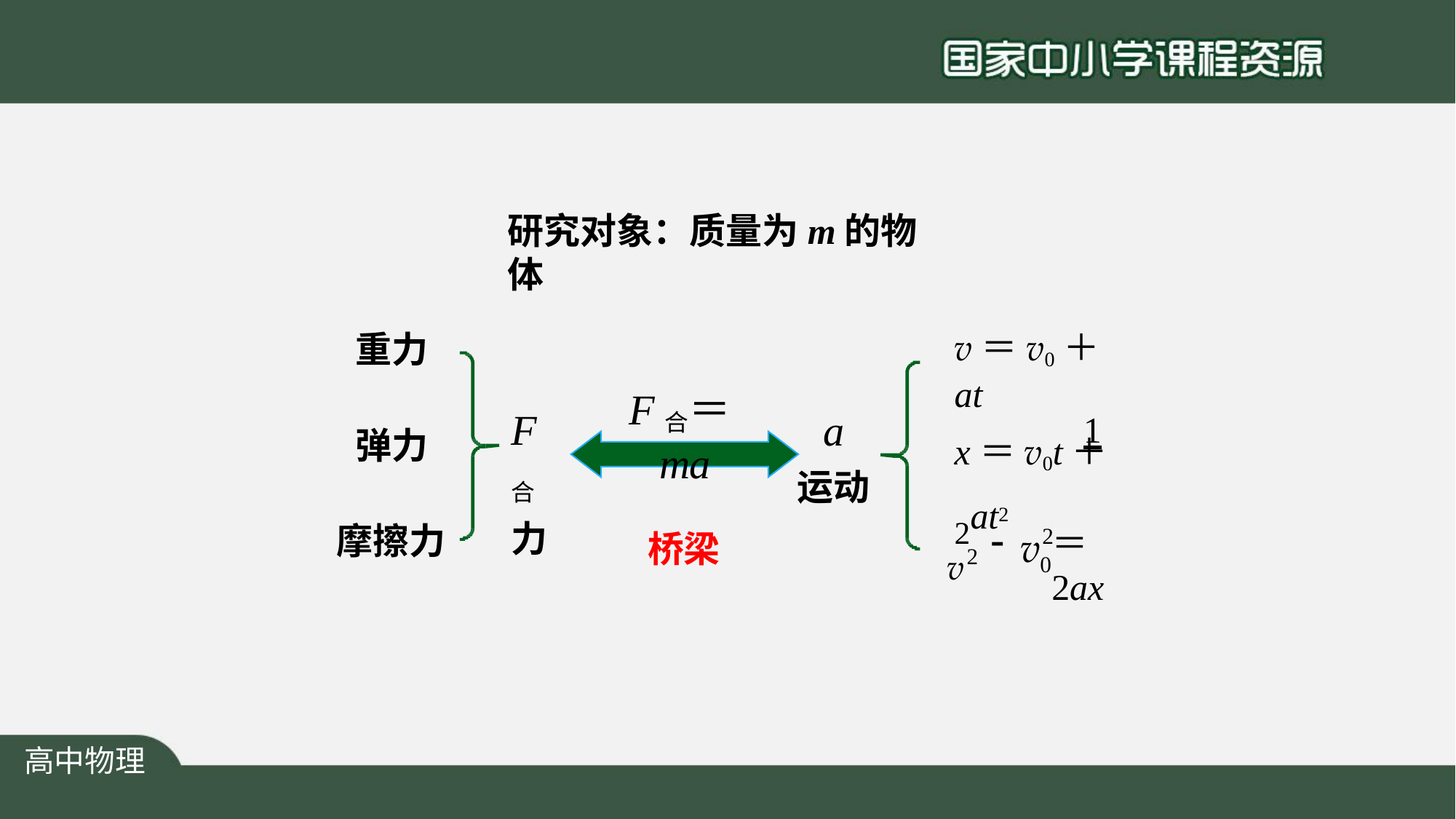

研究对象：质量为m的物体
v＝v0＋at
重力

F合＝ma
桥梁
F合
力
a
运动
1
弹力
x＝v0t＋2at2

v2
摩擦力
＝2ax
2
v
0
高中物理